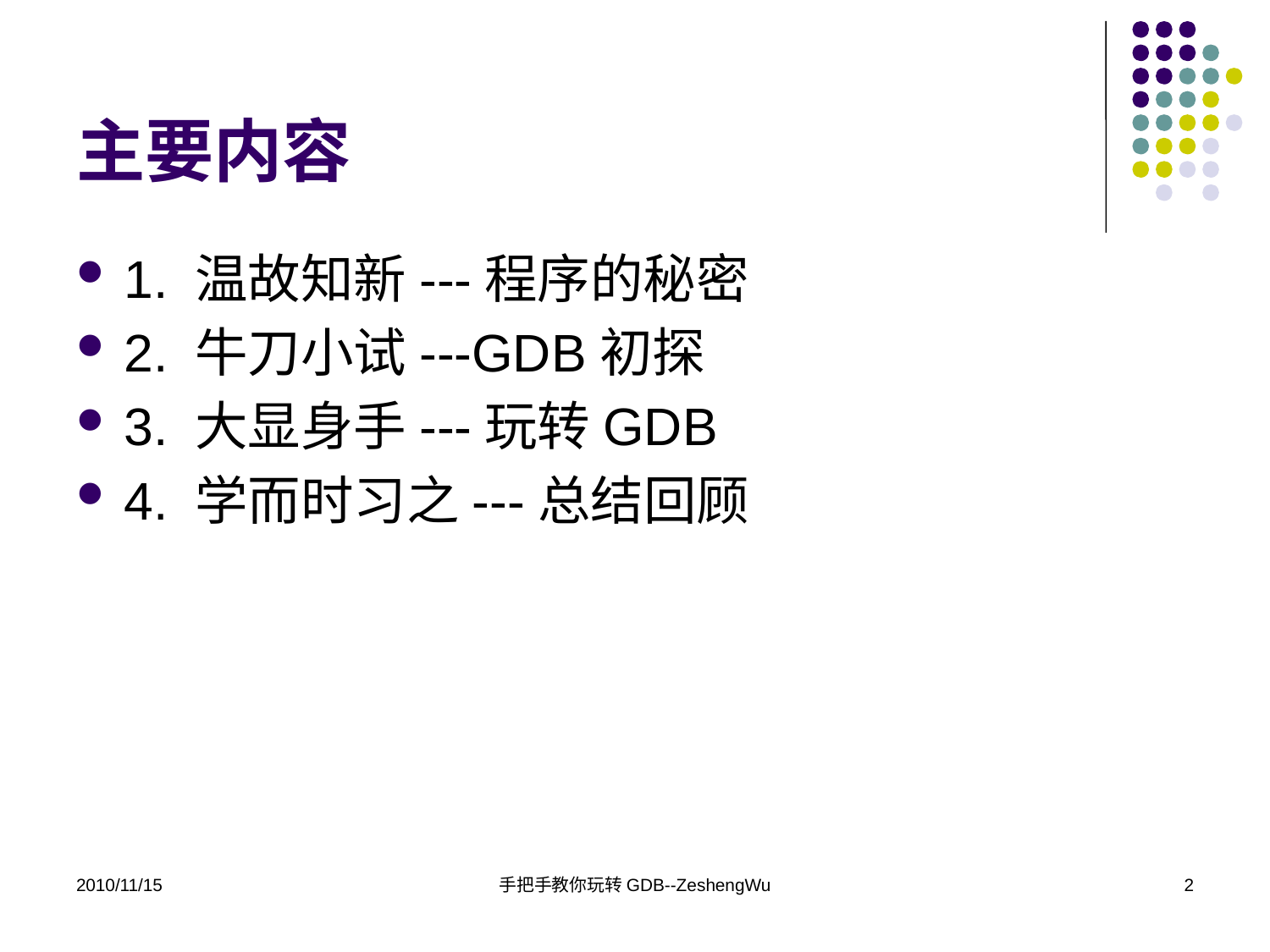

# 主要内容
1. 温故知新---程序的秘密
2. 牛刀小试---GDB初探
3. 大显身手---玩转GDB
4. 学而时习之---总结回顾
2010/11/15
手把手教你玩转GDB--ZeshengWu
2